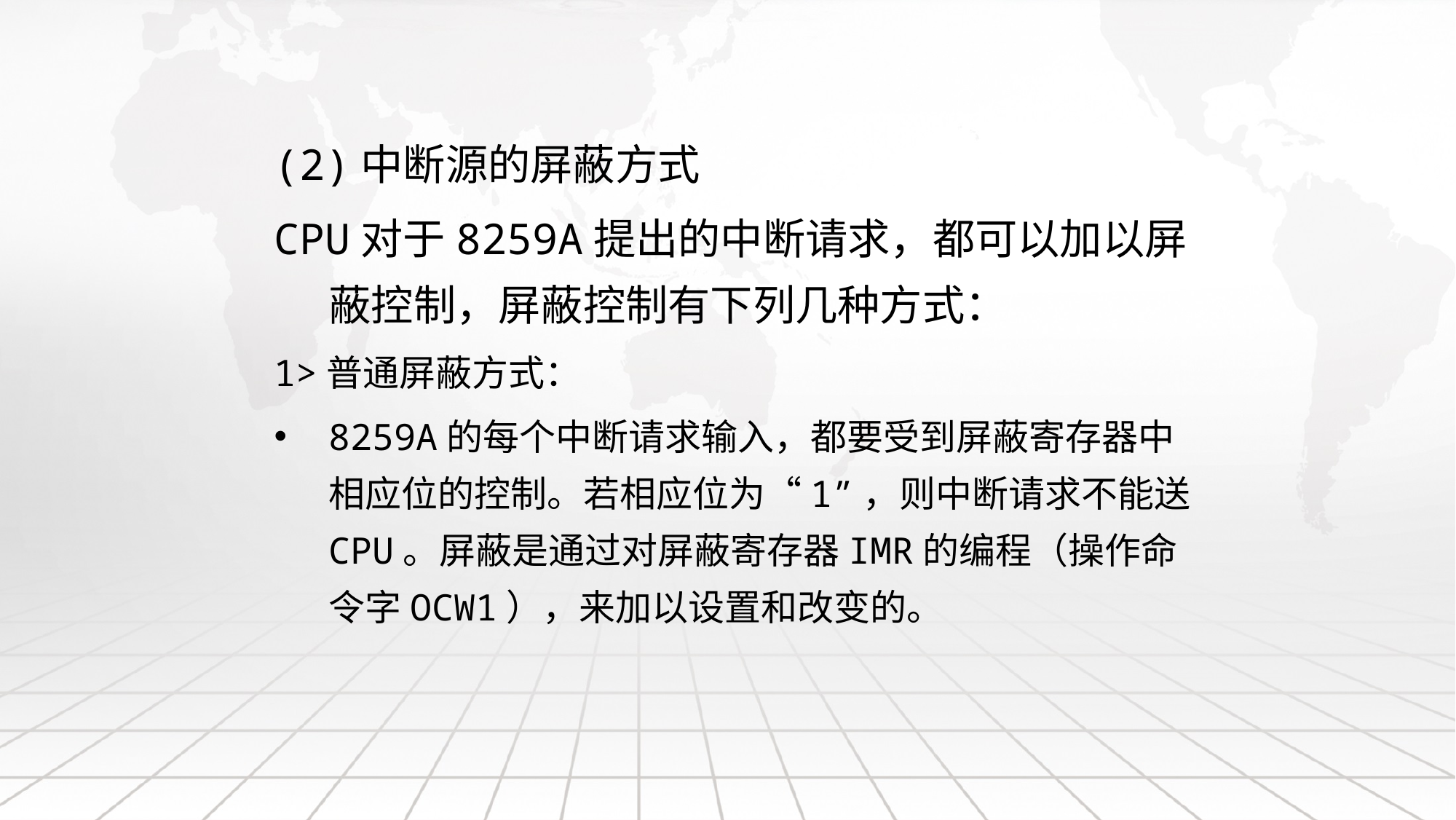

(2)中断源的屏蔽方式
CPU对于8259A提出的中断请求，都可以加以屏蔽控制，屏蔽控制有下列几种方式：
1>普通屏蔽方式：
8259A的每个中断请求输入，都要受到屏蔽寄存器中相应位的控制。若相应位为“1”，则中断请求不能送CPU。屏蔽是通过对屏蔽寄存器IMR的编程（操作命令字OCW1），来加以设置和改变的。